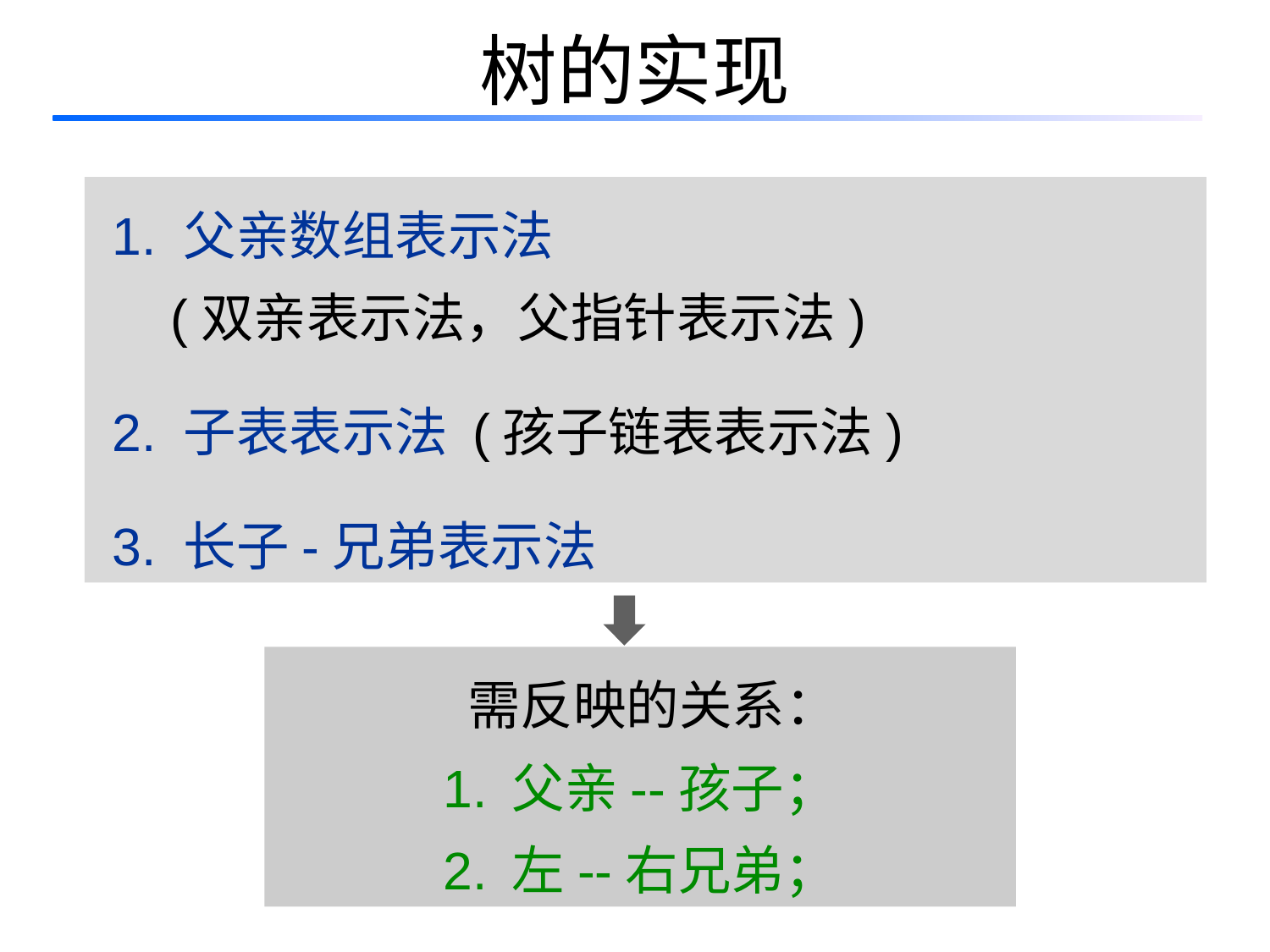

# 树的实现

1. 父亲数组表示法
    (双亲表示法，父指针表示法)
2. 子表表示法 (孩子链表表示法)
3. 长子-兄弟表示法

需反映的关系：
 父亲--孩子；
 左--右兄弟；